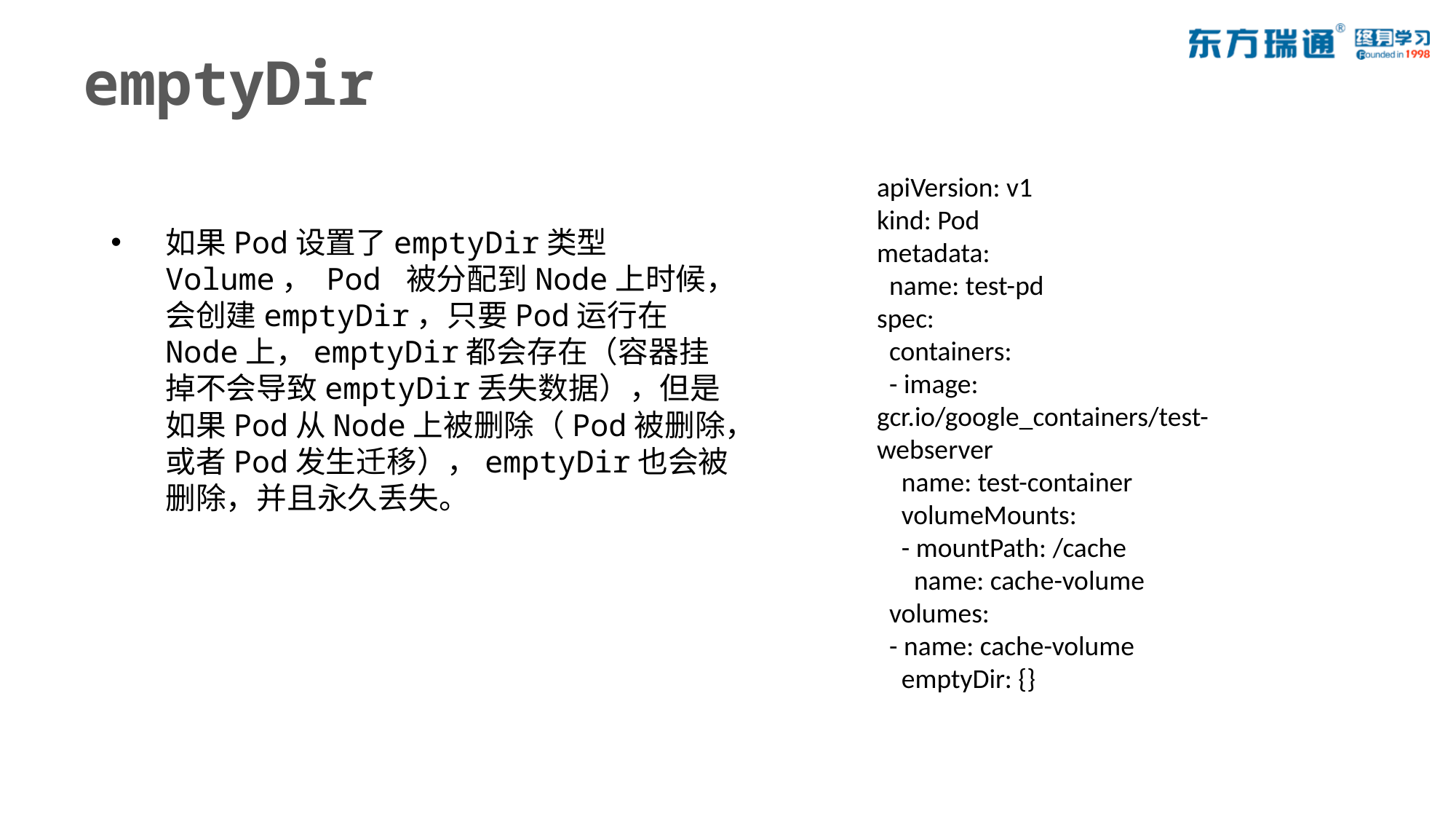

# emptyDir
apiVersion: v1
kind: Pod
metadata:
  name: test-pd
spec:
  containers:
  - image: gcr.io/google_containers/test-webserver
    name: test-container
    volumeMounts:
    - mountPath: /cache
      name: cache-volume
  volumes:
  - name: cache-volume
    emptyDir: {}

如果Pod设置了emptyDir类型Volume， Pod 被分配到Node上时候，会创建emptyDir，只要Pod运行在Node上，emptyDir都会存在（容器挂掉不会导致emptyDir丢失数据），但是如果Pod从Node上被删除（Pod被删除，或者Pod发生迁移），emptyDir也会被删除，并且永久丢失。